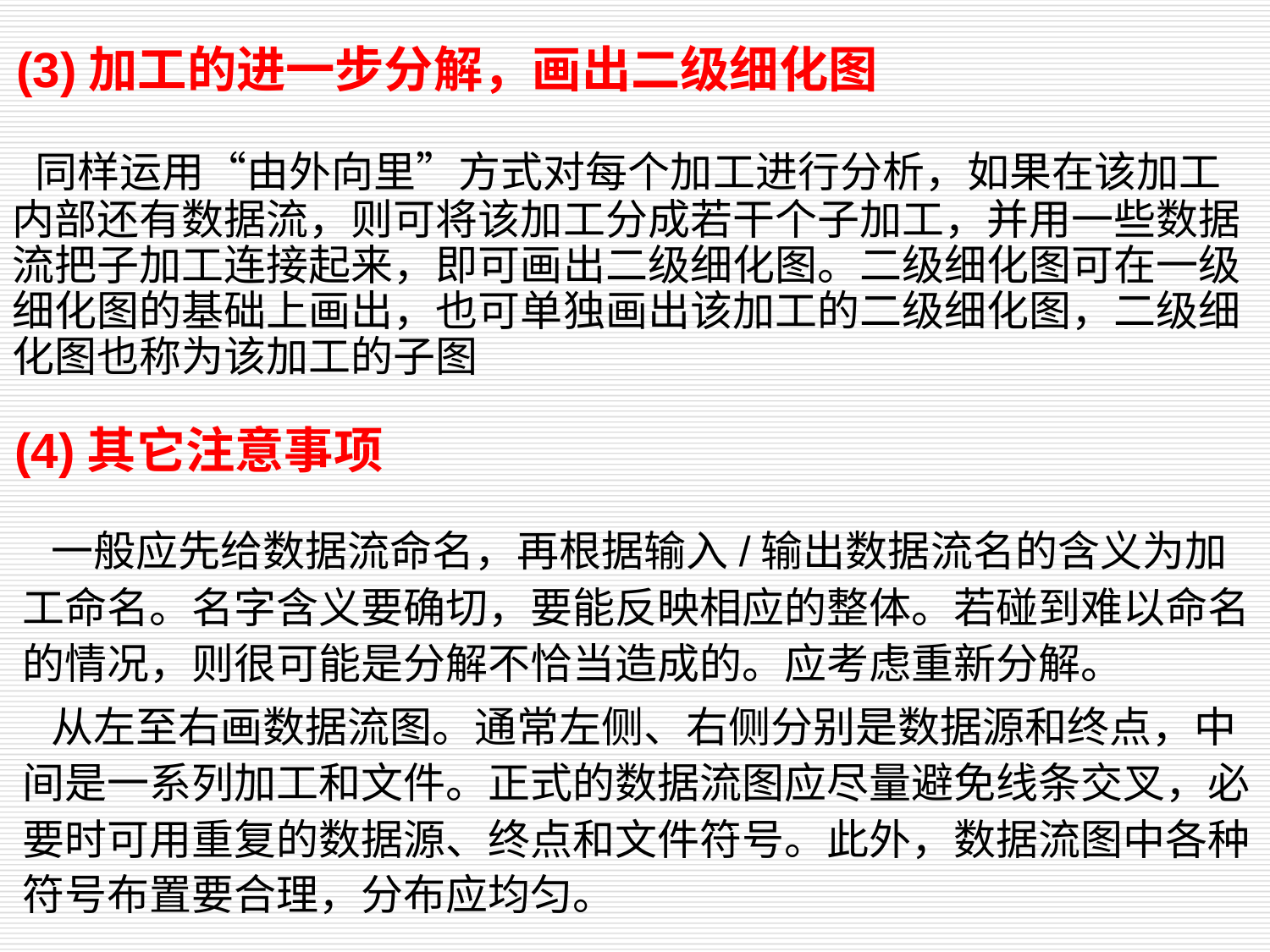

(3)加工的进一步分解，画出二级细化图
 同样运用“由外向里”方式对每个加工进行分析，如果在该加工内部还有数据流，则可将该加工分成若干个子加工，并用一些数据流把子加工连接起来，即可画出二级细化图。二级细化图可在一级细化图的基础上画出，也可单独画出该加工的二级细化图，二级细化图也称为该加工的子图
(4)其它注意事项
  一般应先给数据流命名，再根据输入/输出数据流名的含义为加工命名。名字含义要确切，要能反映相应的整体。若碰到难以命名的情况，则很可能是分解不恰当造成的。应考虑重新分解。
  从左至右画数据流图。通常左侧、右侧分别是数据源和终点，中间是一系列加工和文件。正式的数据流图应尽量避免线条交叉，必要时可用重复的数据源、终点和文件符号。此外，数据流图中各种符号布置要合理，分布应均匀。